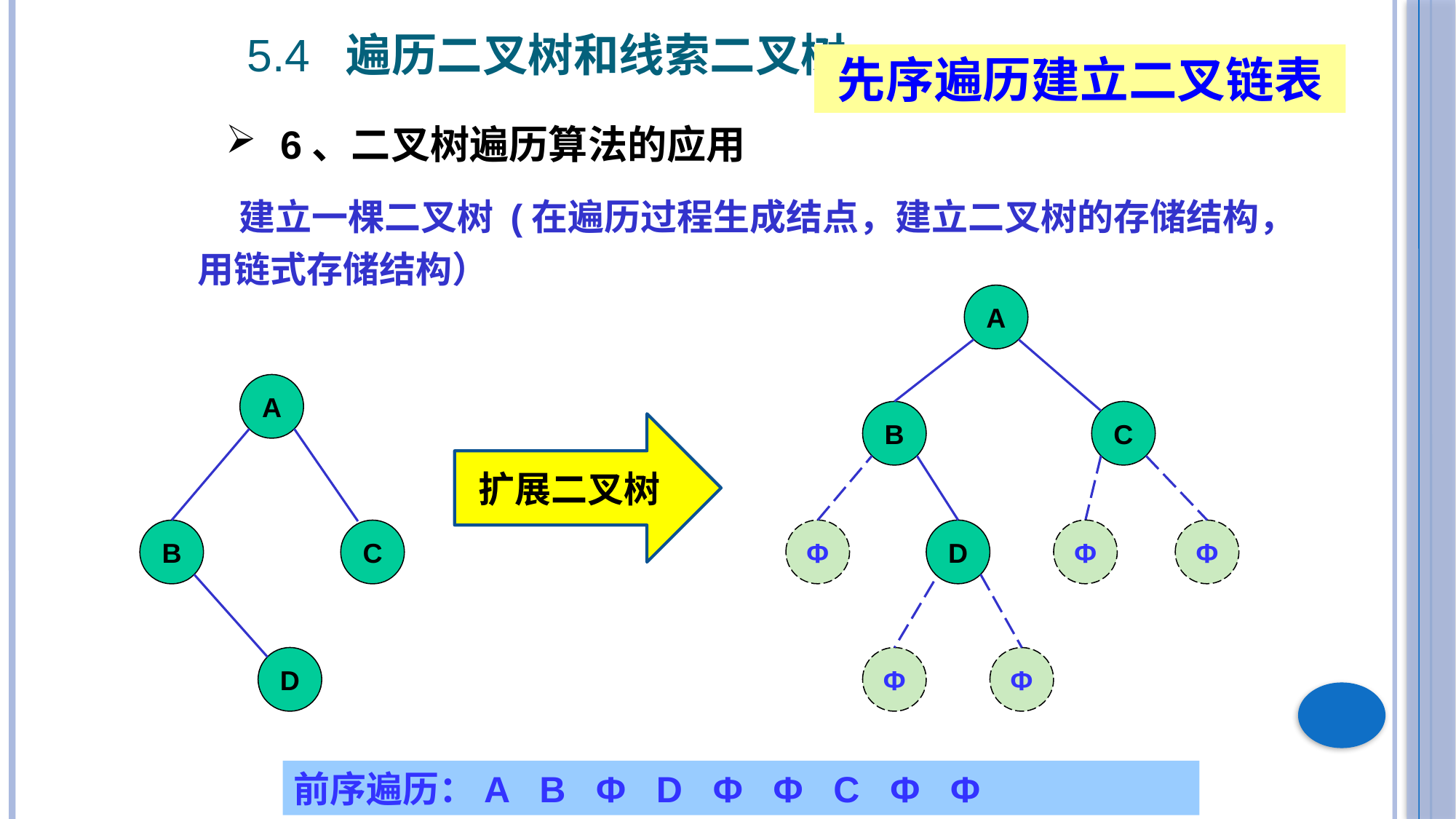

5.4  遍历二叉树和线索二叉树
先序遍历建立二叉链表
6、二叉树遍历算法的应用
    建立一棵二叉树 (在遍历过程生成结点，建立二叉树的存储结构，用链式存储结构）
A
B
C
D
A
B
C
D
扩展二叉树
Φ
Φ
Φ
Φ
Φ
前序遍历：A   B   Φ   D   Φ   Φ   C   Φ   Φ